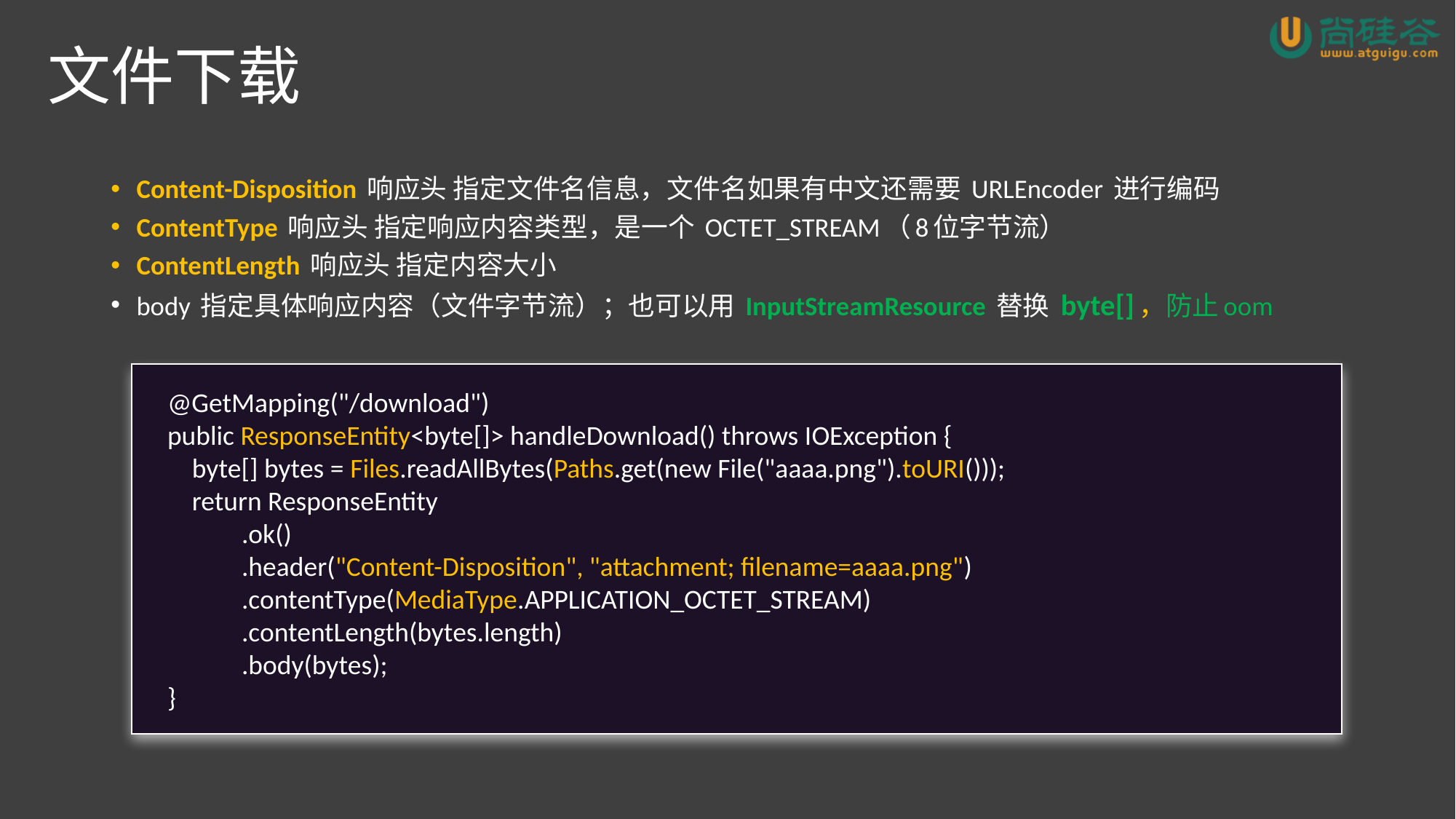

# 文件下载
Content-Disposition 响应头 指定文件名信息，文件名如果有中文还需要 URLEncoder 进行编码
ContentType 响应头 指定响应内容类型，是一个 OCTET_STREAM（8位字节流）
ContentLength 响应头 指定内容大小
body 指定具体响应内容（文件字节流）；也可以用 InputStreamResource 替换 byte[]，防止oom
    @GetMapping("/download")
    public ResponseEntity<byte[]> handleDownload() throws IOException {
        byte[] bytes = Files.readAllBytes(Paths.get(new File("aaaa.png").toURI()));
        return ResponseEntity
                .ok()
                .header("Content-Disposition", "attachment; filename=aaaa.png")
                .contentType(MediaType.APPLICATION_OCTET_STREAM)
                .contentLength(bytes.length)
                .body(bytes);
    }